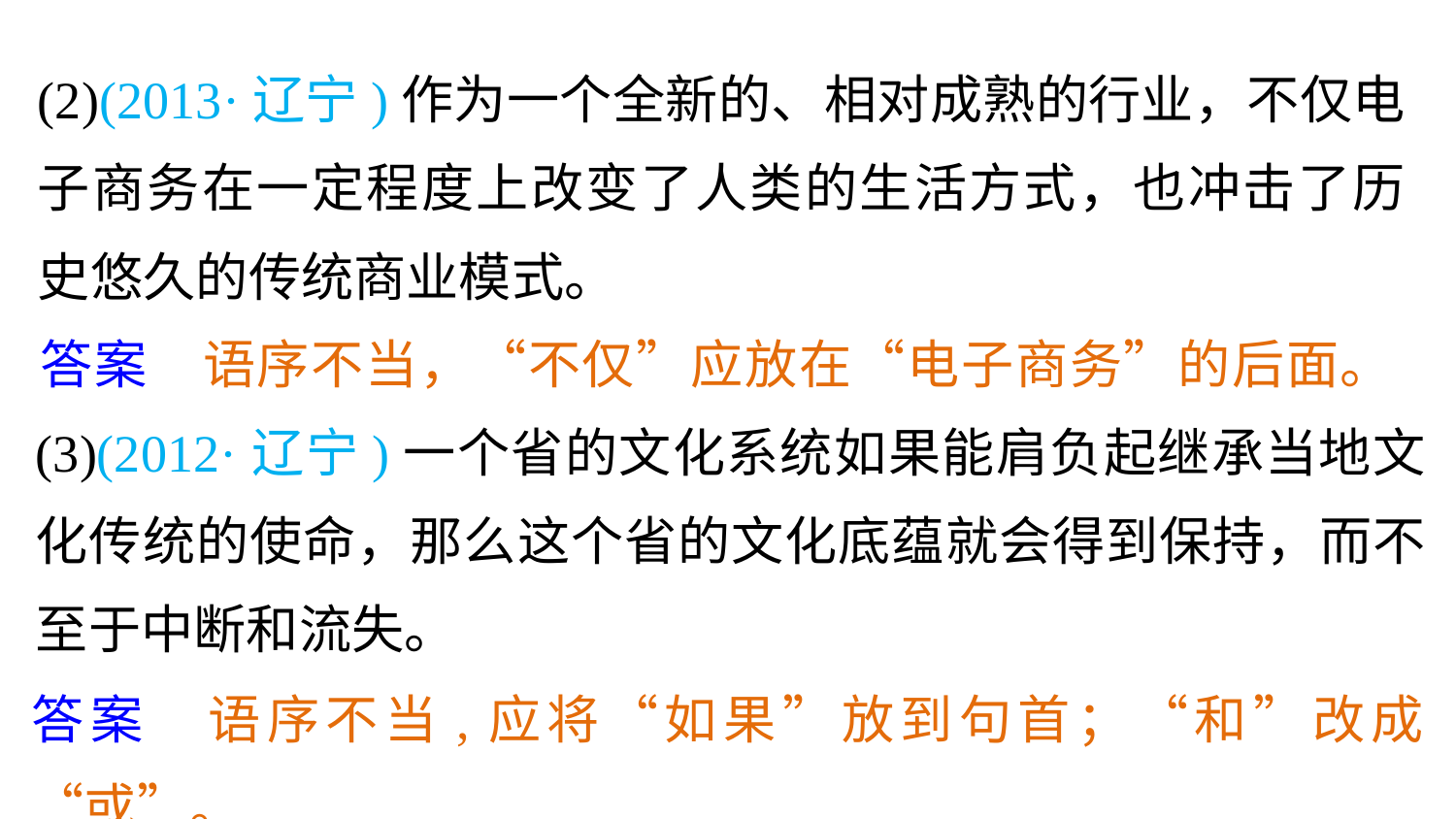

(2)(2013·辽宁)作为一个全新的、相对成熟的行业，不仅电子商务在一定程度上改变了人类的生活方式，也冲击了历史悠久的传统商业模式。
答案　语序不当，“不仅”应放在“电子商务”的后面。
(3)(2012·辽宁)一个省的文化系统如果能肩负起继承当地文化传统的使命，那么这个省的文化底蕴就会得到保持，而不至于中断和流失。
答案　语序不当,应将“如果”放到句首；“和”改成“或”。